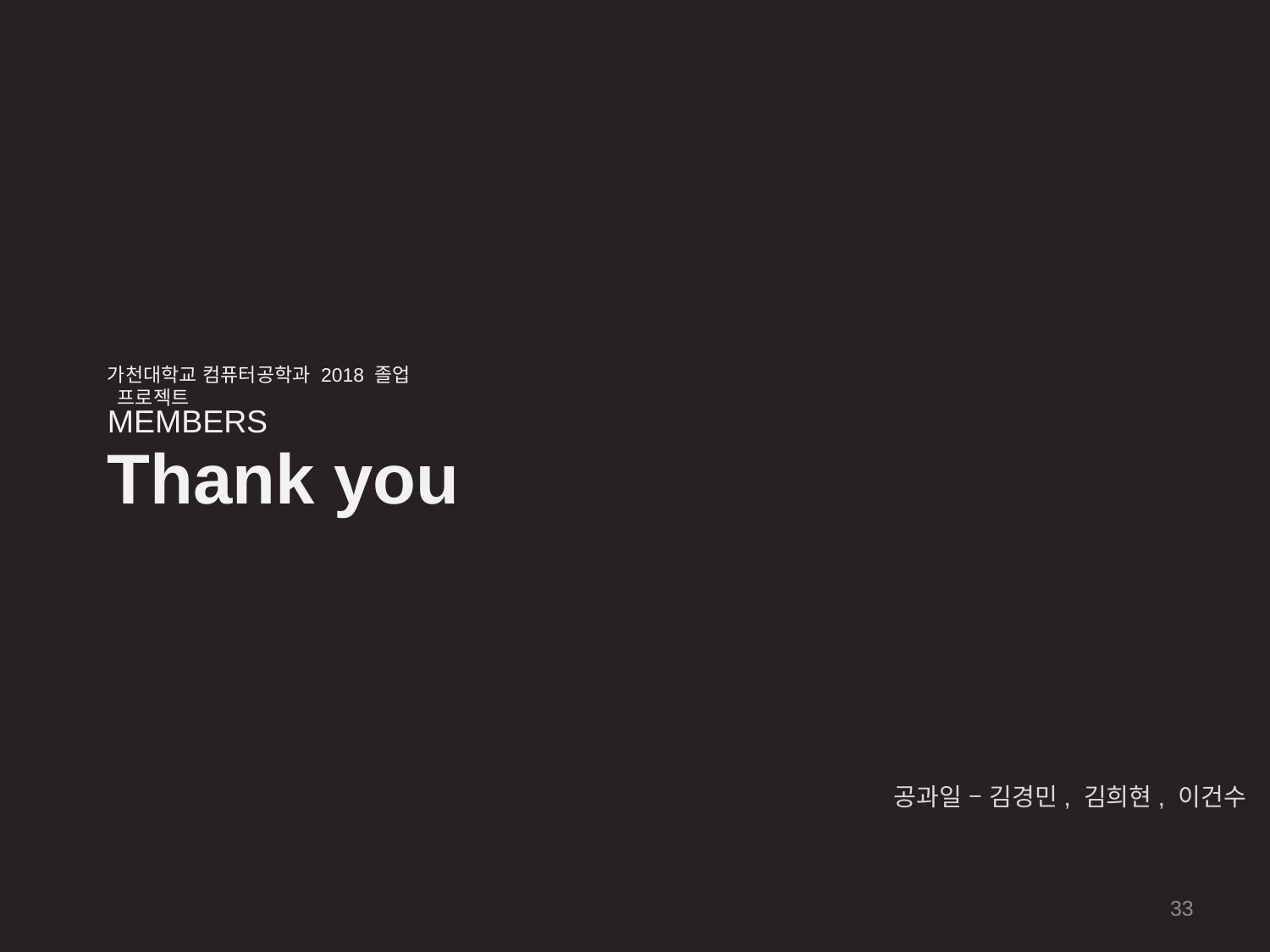

가천대학교 컴퓨터공학과 2018 졸업
 프로젝트
MEMBERS
Thank you
공과일 – 김경민, 김희현, 이건수
33